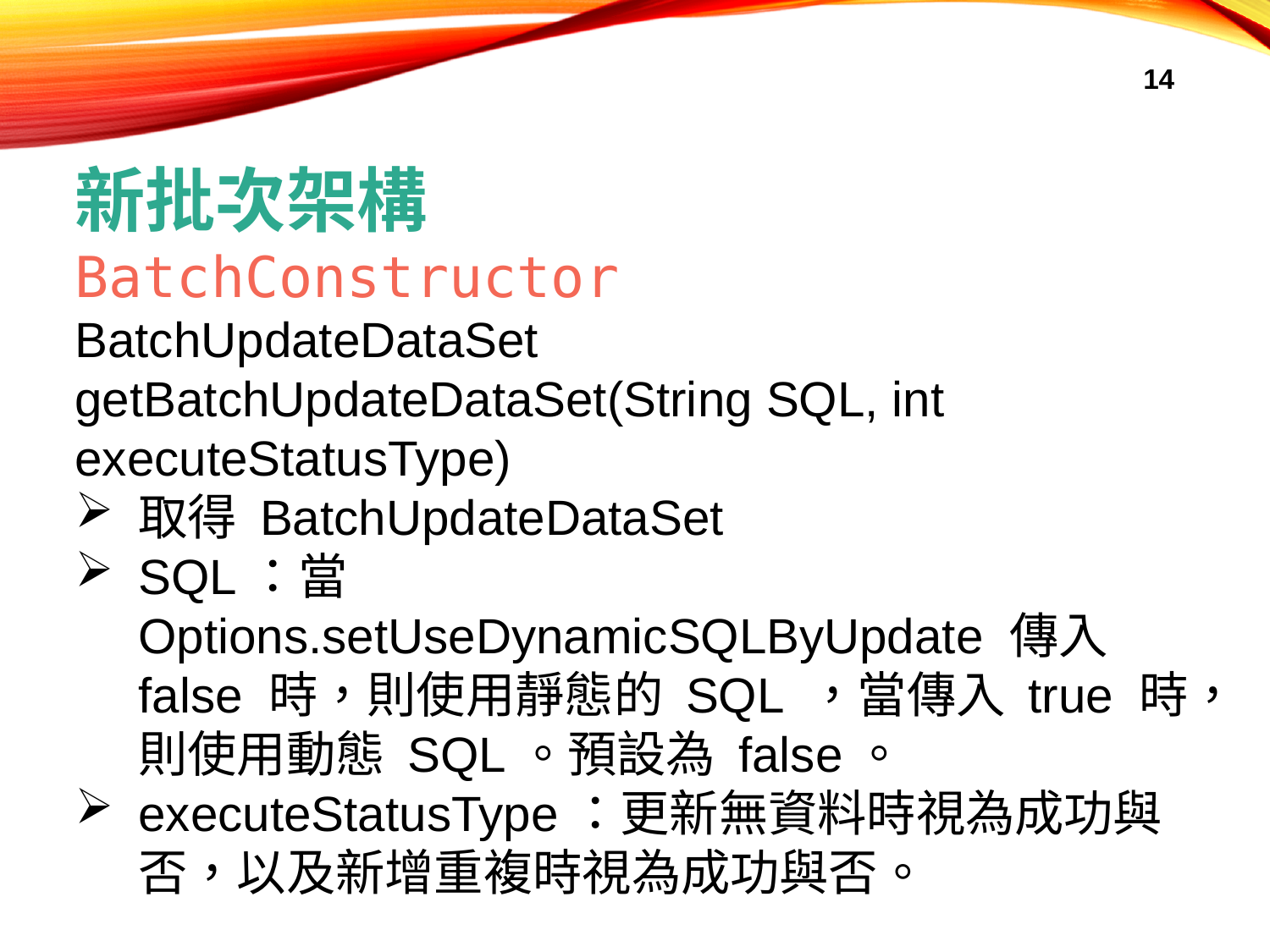

14
新批次架構
BatchConstructor
BatchUpdateDataSet getBatchUpdateDataSet(String SQL, int executeStatusType)
取得 BatchUpdateDataSet
SQL：當 Options.setUseDynamicSQLByUpdate 傳入 false 時，則使用靜態的 SQL ，當傳入 true 時，則使用動態 SQL。預設為 false。
executeStatusType：更新無資料時視為成功與否，以及新增重複時視為成功與否。